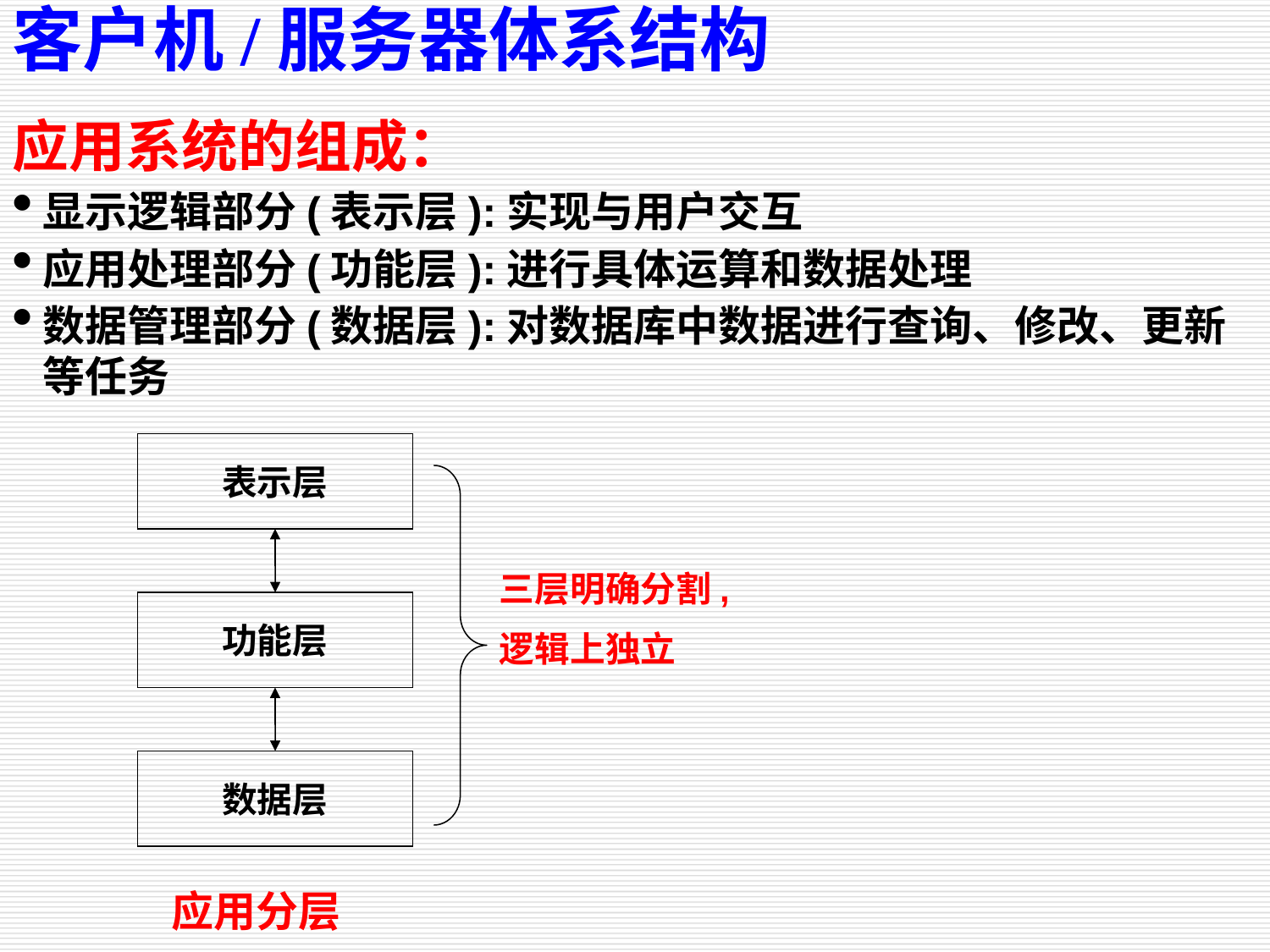

客户机/服务器体系结构
应用系统的组成：
显示逻辑部分(表示层):实现与用户交互
应用处理部分(功能层):进行具体运算和数据处理
数据管理部分(数据层):对数据库中数据进行查询、修改、更新等任务

表示层

三层明确分割,
逻辑上独立
功能层

数据层
应用分层